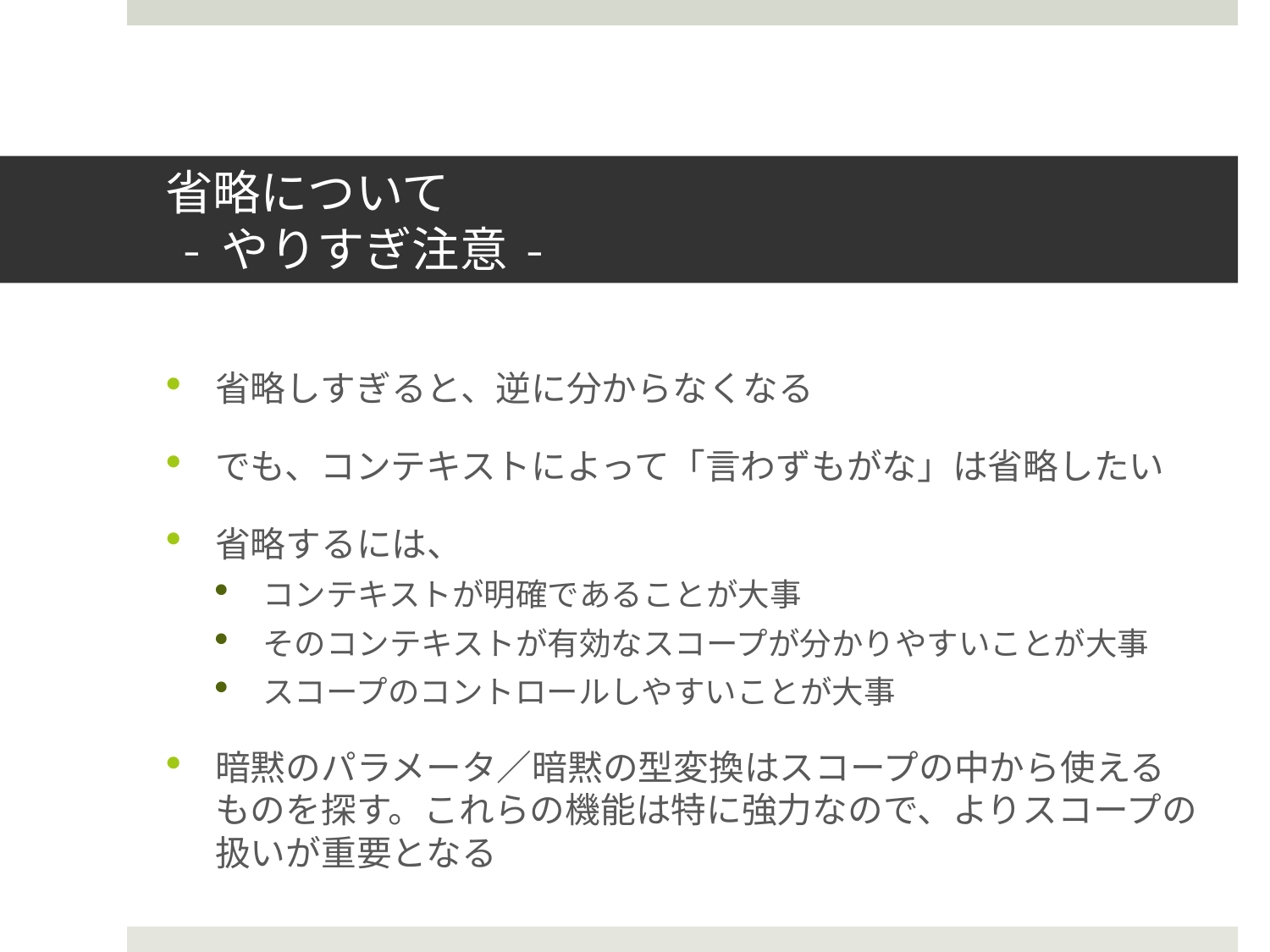

# 省略について - やりすぎ注意 -
省略しすぎると、逆に分からなくなる
でも、コンテキストによって「言わずもがな」は省略したい
省略するには、
コンテキストが明確であることが大事
そのコンテキストが有効なスコープが分かりやすいことが大事
スコープのコントロールしやすいことが大事
暗黙のパラメータ／暗黙の型変換はスコープの中から使えるものを探す。これらの機能は特に強力なので、よりスコープの扱いが重要となる